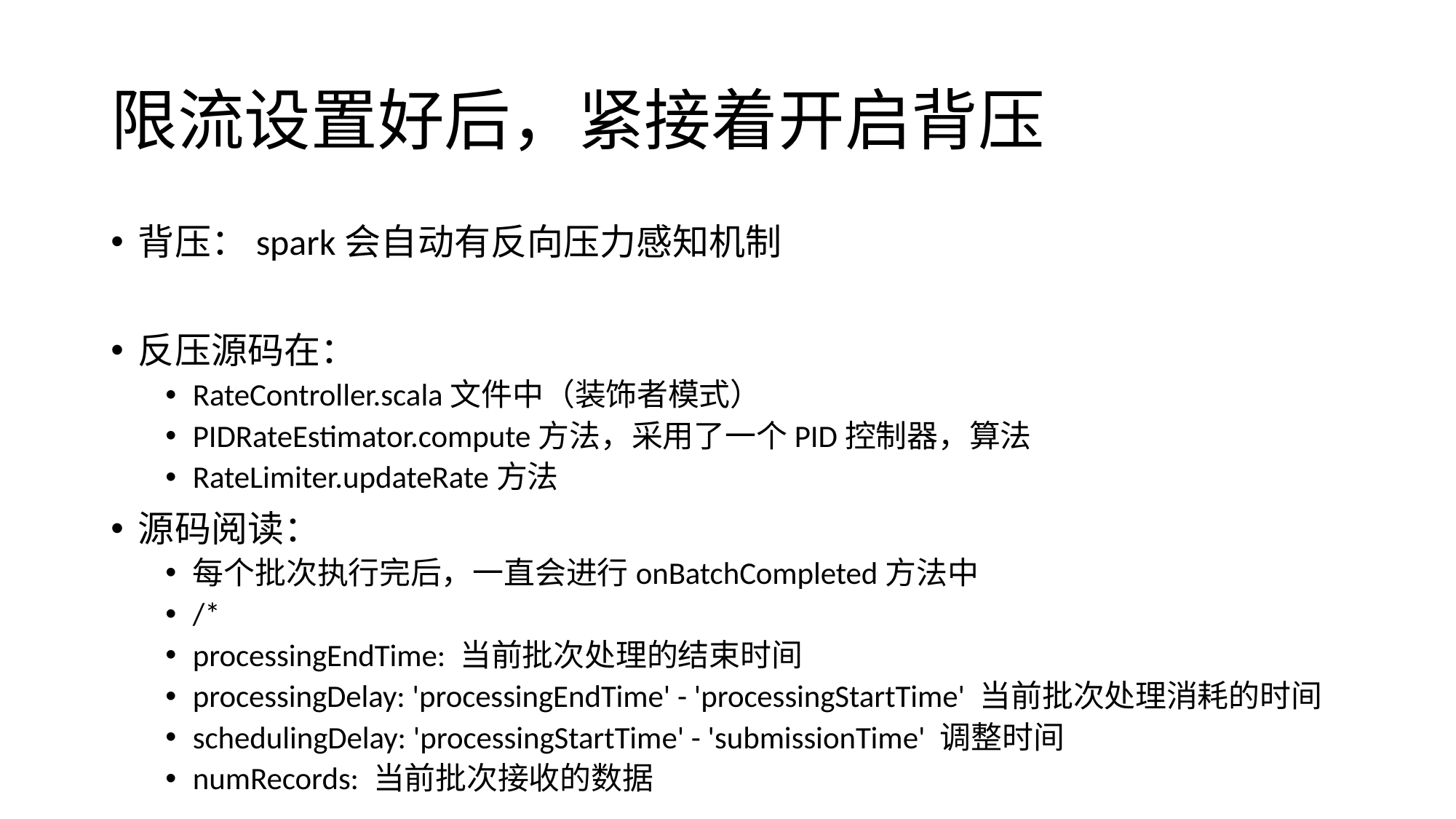

# 限流设置好后，紧接着开启背压
背压：spark会自动有反向压力感知机制

反压源码在：
RateController.scala文件中（装饰者模式）
PIDRateEstimator.compute方法，采用了一个PID控制器，算法
RateLimiter.updateRate方法
源码阅读：
每个批次执行完后，一直会进行onBatchCompleted方法中
/*
processingEndTime: 当前批次处理的结束时间
processingDelay: 'processingEndTime' - 'processingStartTime' 当前批次处理消耗的时间
schedulingDelay: 'processingStartTime' - 'submissionTime' 调整时间
numRecords: 当前批次接收的数据